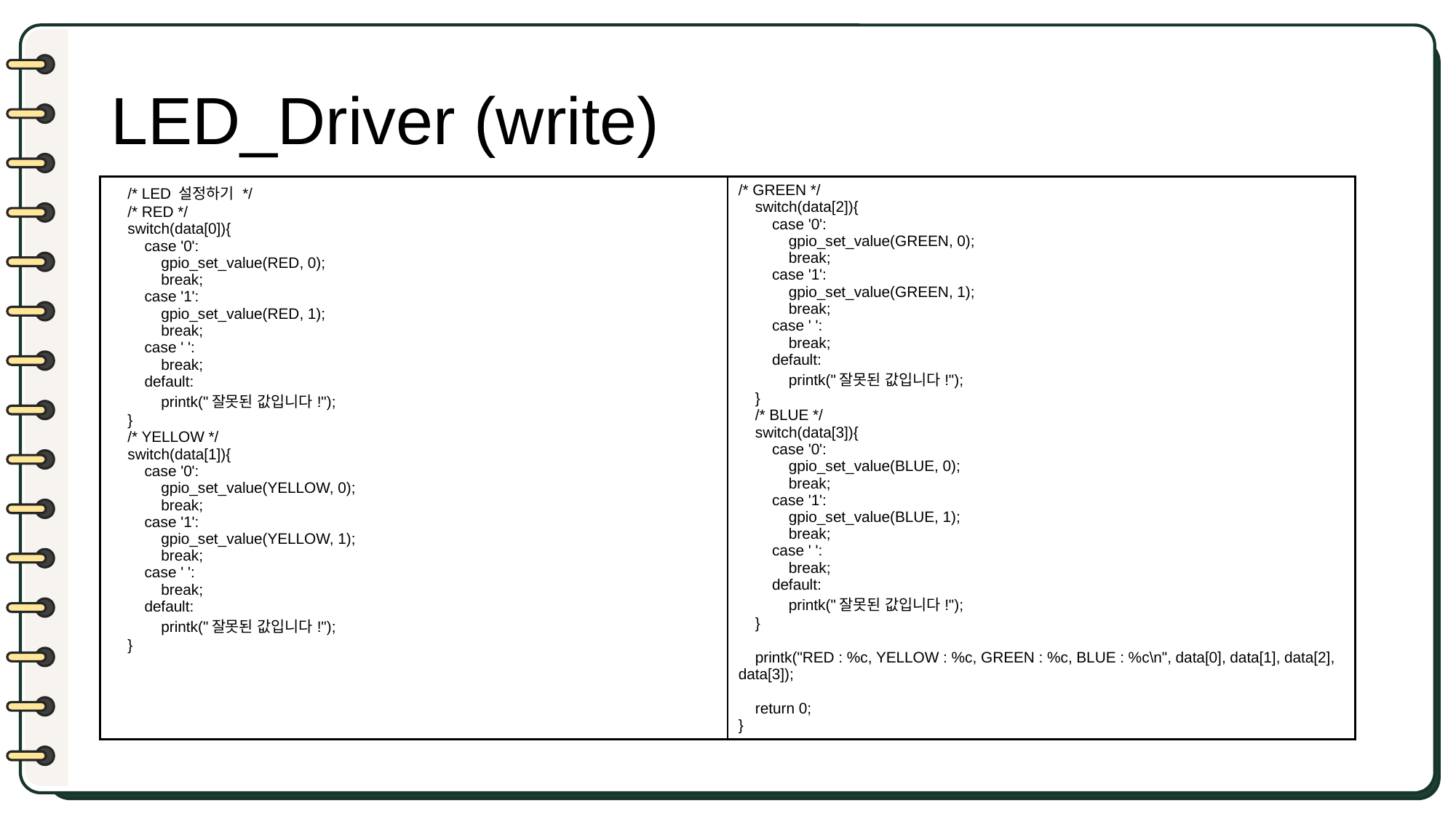

# LED_Driver (write)
| /\* LED 설정하기 \*/     /\* RED \*/     switch(data[0]){         case '0':             gpio\_set\_value(RED, 0);             break;         case '1':             gpio\_set\_value(RED, 1);             break;         case ' ':             break;         default:             printk("잘못된 값입니다!");     }     /\* YELLOW \*/     switch(data[1]){         case '0':             gpio\_set\_value(YELLOW, 0);             break;         case '1':             gpio\_set\_value(YELLOW, 1);             break;         case ' ':             break;         default:             printk("잘못된 값입니다!");     } | /\* GREEN \*/     switch(data[2]){         case '0':             gpio\_set\_value(GREEN, 0);             break;         case '1':             gpio\_set\_value(GREEN, 1);             break;         case ' ':             break;         default:             printk("잘못된 값입니다!");     }     /\* BLUE \*/     switch(data[3]){         case '0':             gpio\_set\_value(BLUE, 0);             break;         case '1':             gpio\_set\_value(BLUE, 1);             break;         case ' ':             break;         default:             printk("잘못된 값입니다!");     }     printk("RED : %c, YELLOW : %c, GREEN : %c, BLUE : %c\n", data[0], data[1], data[2], data[3]);     return 0; } |
| --- | --- |